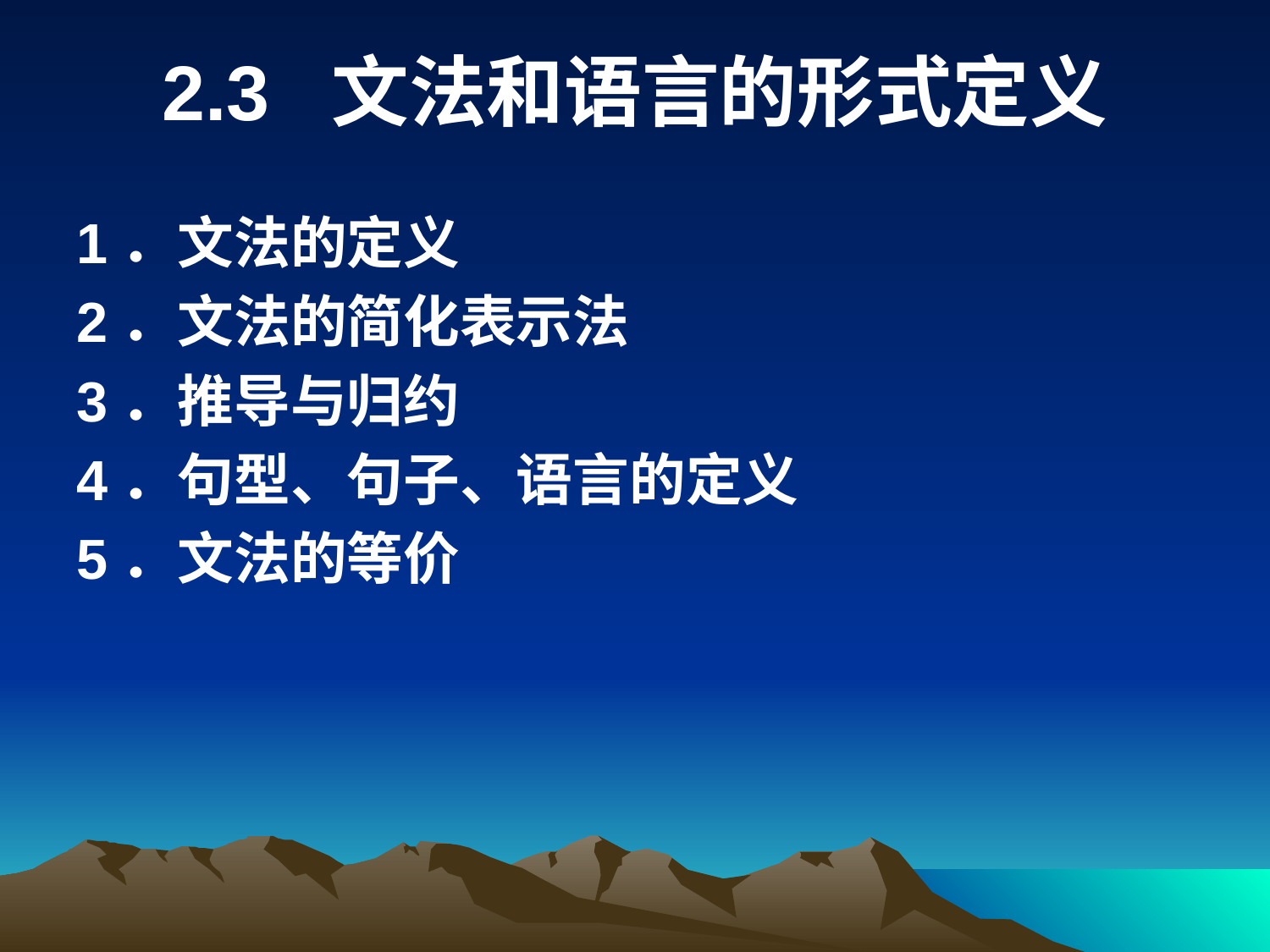

# 2.3  文法和语言的形式定义
1．文法的定义
2．文法的简化表示法
3．推导与归约
4．句型、句子、语言的定义
5．文法的等价